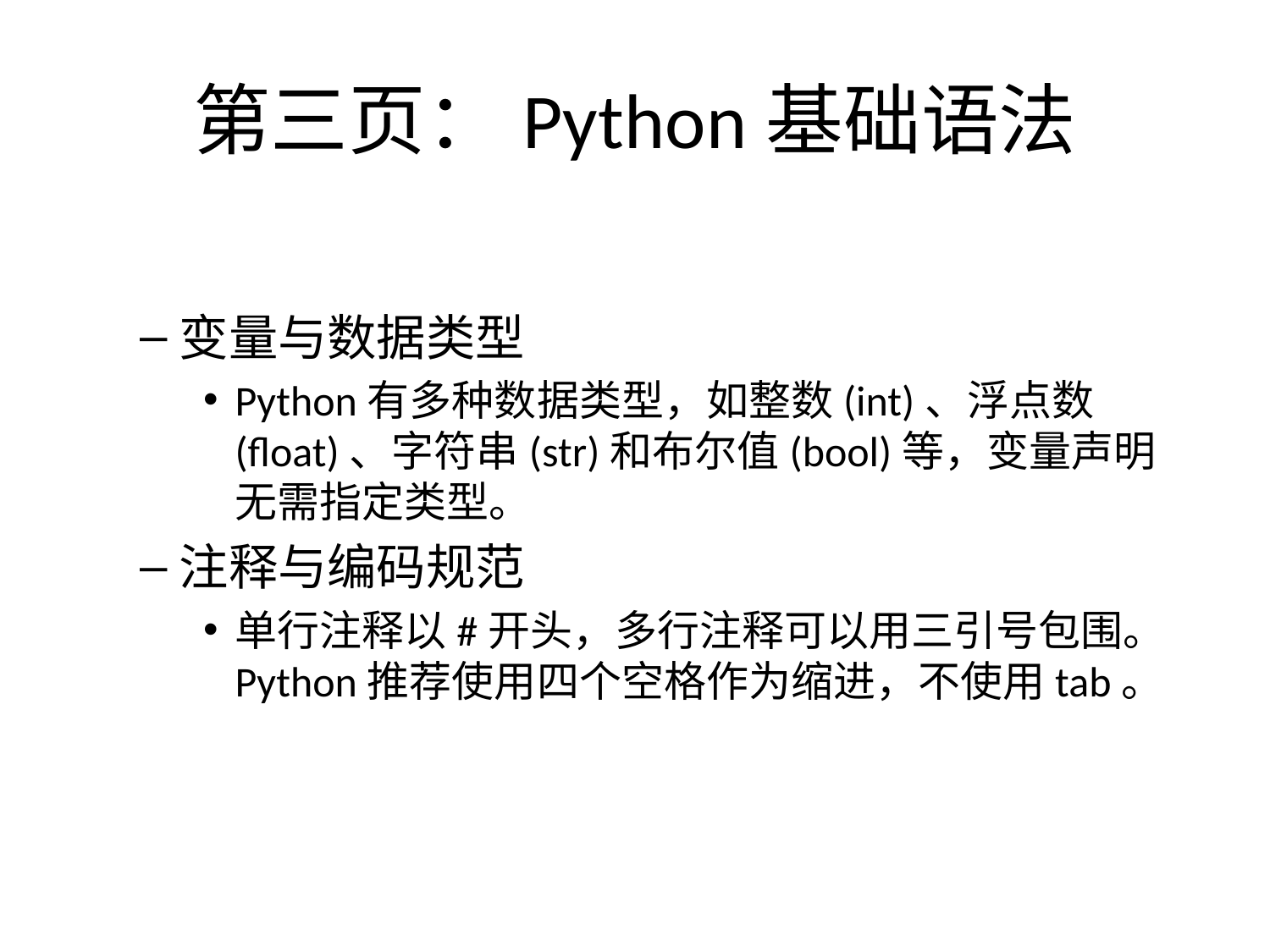

# 第三页：Python基础语法

变量与数据类型
Python有多种数据类型，如整数(int)、浮点数(float)、字符串(str)和布尔值(bool)等，变量声明无需指定类型。
注释与编码规范
单行注释以#开头，多行注释可以用三引号包围。Python推荐使用四个空格作为缩进，不使用tab。